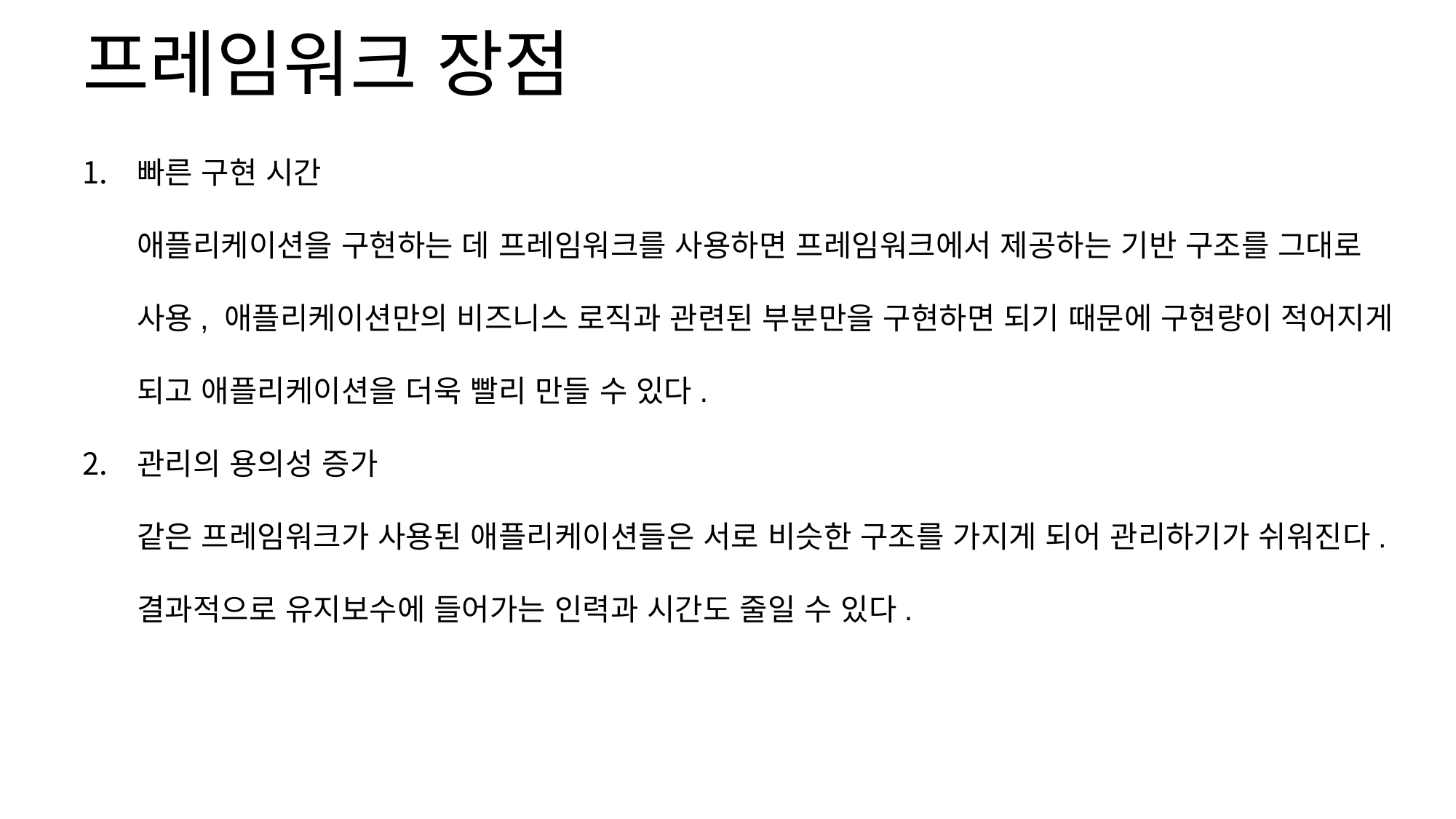

프레임워크 장점
빠른 구현 시간
애플리케이션을 구현하는 데 프레임워크를 사용하면 프레임워크에서 제공하는 기반 구조를 그대로 사용, 애플리케이션만의 비즈니스 로직과 관련된 부분만을 구현하면 되기 때문에 구현량이 적어지게 되고 애플리케이션을 더욱 빨리 만들 수 있다.
관리의 용의성 증가
같은 프레임워크가 사용된 애플리케이션들은 서로 비슷한 구조를 가지게 되어 관리하기가 쉬워진다. 결과적으로 유지보수에 들어가는 인력과 시간도 줄일 수 있다.